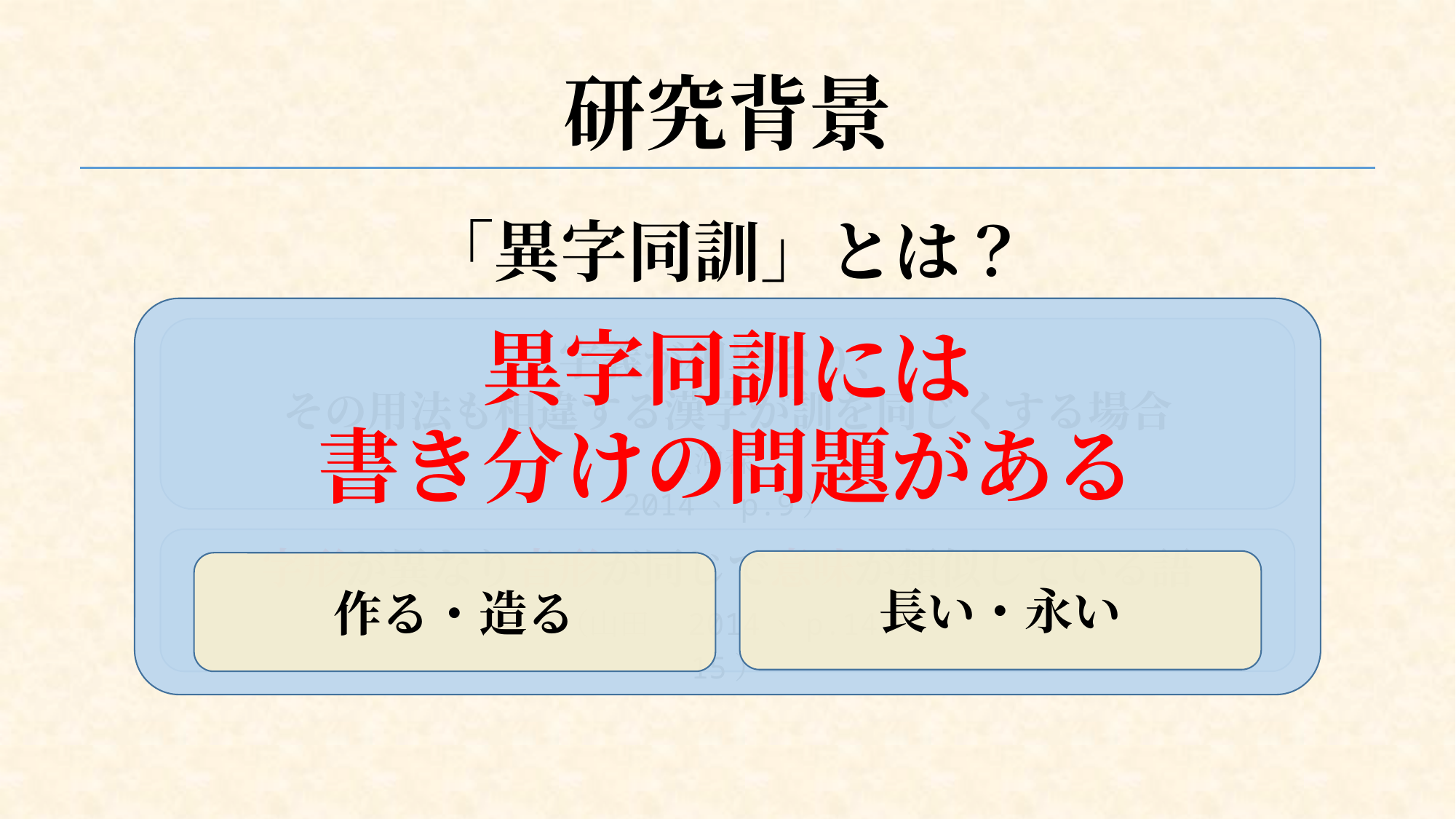

研究背景
「異字同訓」とは？
異字同訓には
書き分けの問題がある
字義が相異なり、
その用法も相違する漢字が訓を同じくする場合
（沖森　2014、p.9）
字形が異なり音形が同じで意味が類似している語
長い・永い
作る・造る
（山田　2014、p.14-15）